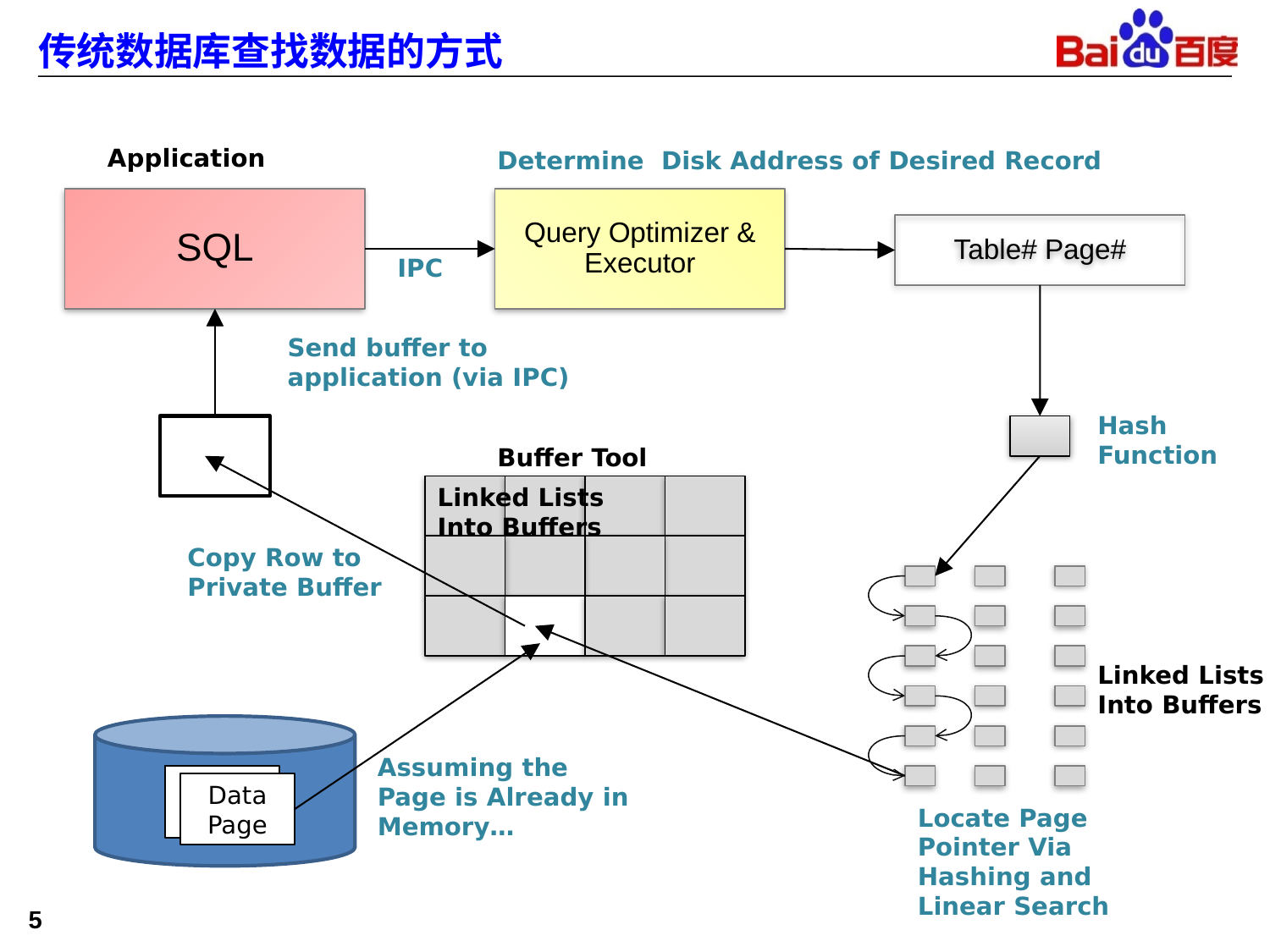

# 传统数据库查找数据的方式
Application
Determine  Disk Address of Desired Record
SQL
Query Optimizer & Executor
Table# Page#
IPC
Send buffer to application (via IPC)
Hash Function

Buffer Tool

Linked Lists Into Buffers
Copy Row to Private Buffer

Linked Lists Into Buffers

Assuming the Page is Already in Memory…
Data Page
Data Page
Locate Page Pointer Via Hashing and Linear Search